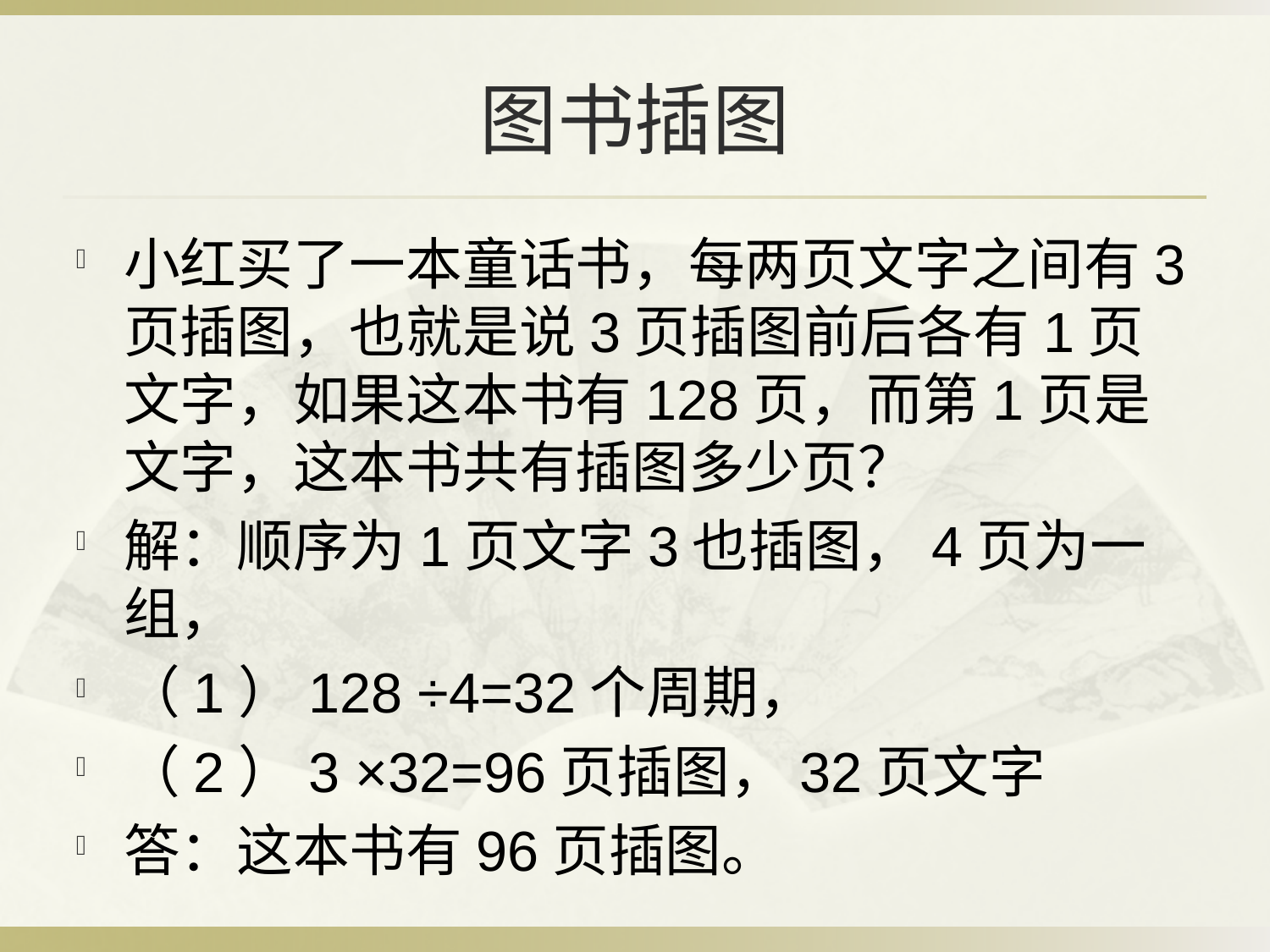

# 图书插图
小红买了一本童话书，每两页文字之间有3页插图，也就是说3页插图前后各有1页文字，如果这本书有128页，而第1页是文字，这本书共有插图多少页？
解：顺序为1页文字3也插图，4页为一组，
（1）128 ÷4=32个周期，
（2）3 ×32=96页插图，32页文字
答：这本书有96页插图。